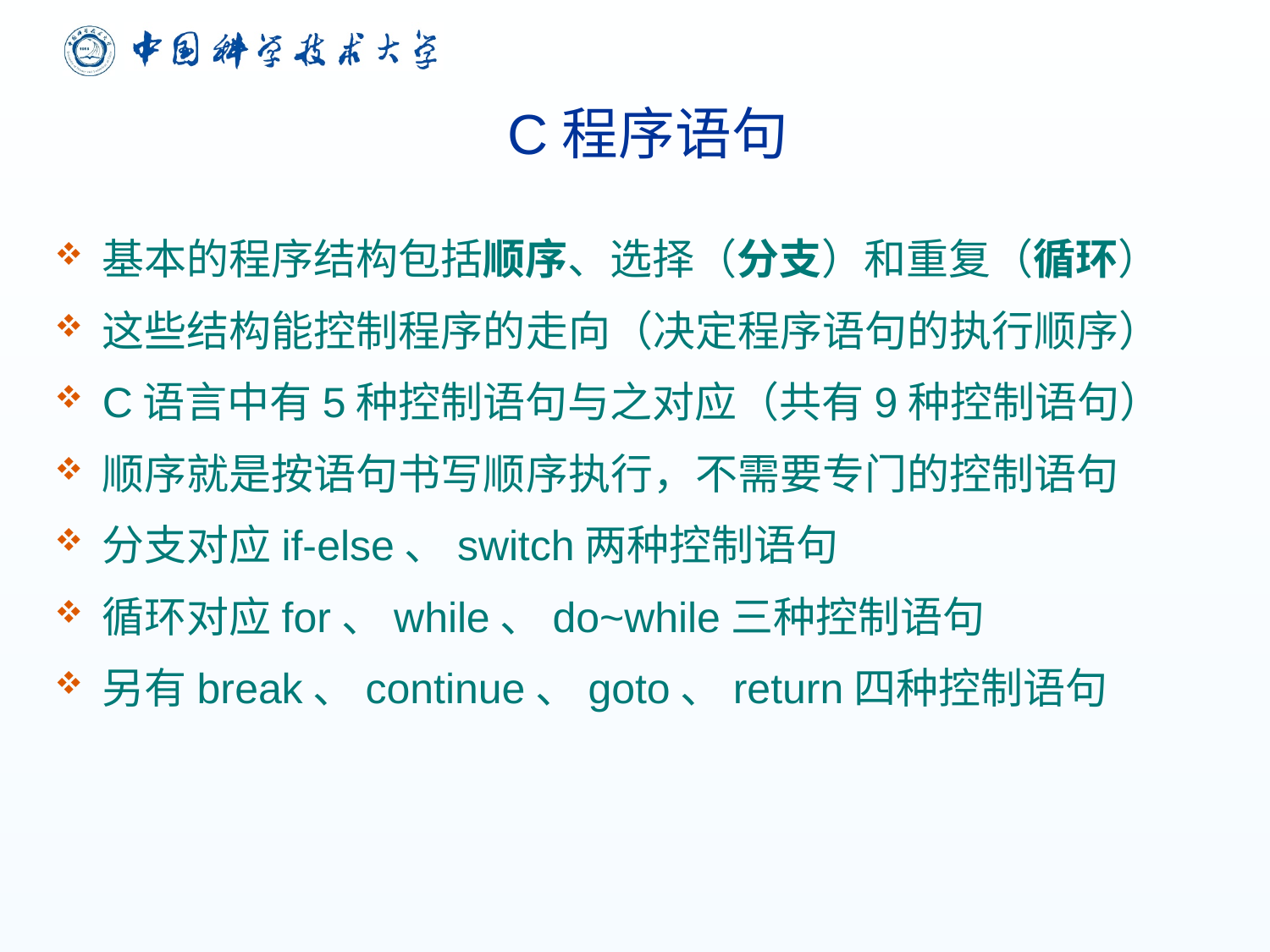

# C程序语句
基本的程序结构包括顺序、选择（分支）和重复（循环）
这些结构能控制程序的走向（决定程序语句的执行顺序）
C语言中有5种控制语句与之对应（共有9种控制语句）
顺序就是按语句书写顺序执行，不需要专门的控制语句
分支对应if-else、switch两种控制语句
循环对应for、while、do~while三种控制语句
另有break、continue、goto、return四种控制语句